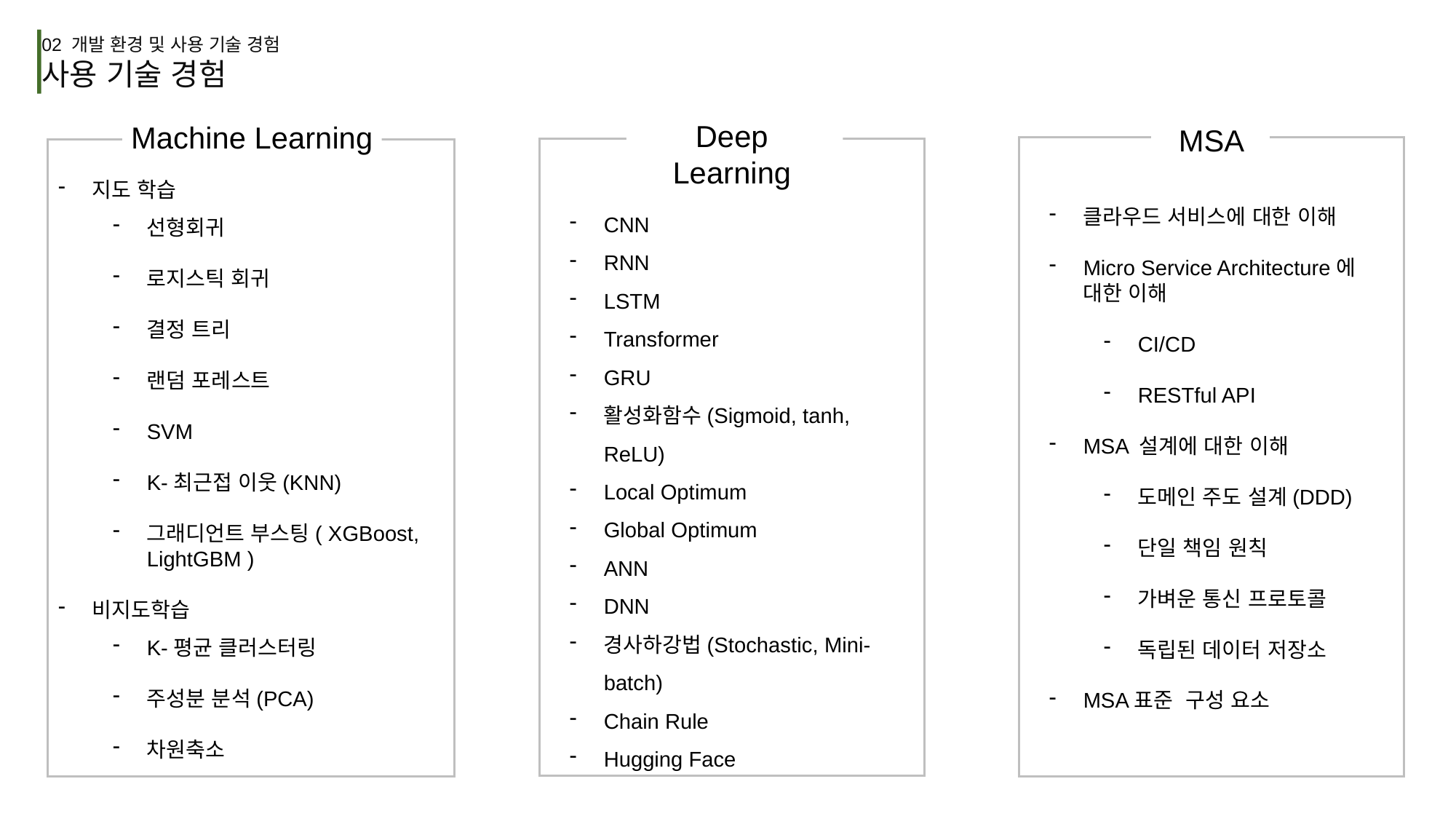

02 개발 환경 및 사용 기술 경험
사용 기술 경험
Deep Learning

CNN
RNN
LSTM
Transformer
GRU
활성화함수(Sigmoid, tanh, ReLU)
Local Optimum
Global Optimum
ANN
DNN
경사하강법(Stochastic, Mini-batch)
Chain Rule
Hugging Face
Machine Learning

MSA

클라우드 서비스에 대한 이해

Micro Service Architecture에 대한 이해

CI/CD

RESTful API

MSA 설계에 대한 이해

도메인 주도 설계(DDD)

단일 책임 원칙

가벼운 통신 프로토콜

독립된 데이터 저장소

MSA표준  구성 요소
지도 학습

선형회귀

로지스틱 회귀

결정 트리

랜덤 포레스트

SVM

K-최근접 이웃(KNN)

그래디언트 부스팅( XGBoost, LightGBM )

비지도학습

K-평균 클러스터링

주성분 분석(PCA)

차원축소